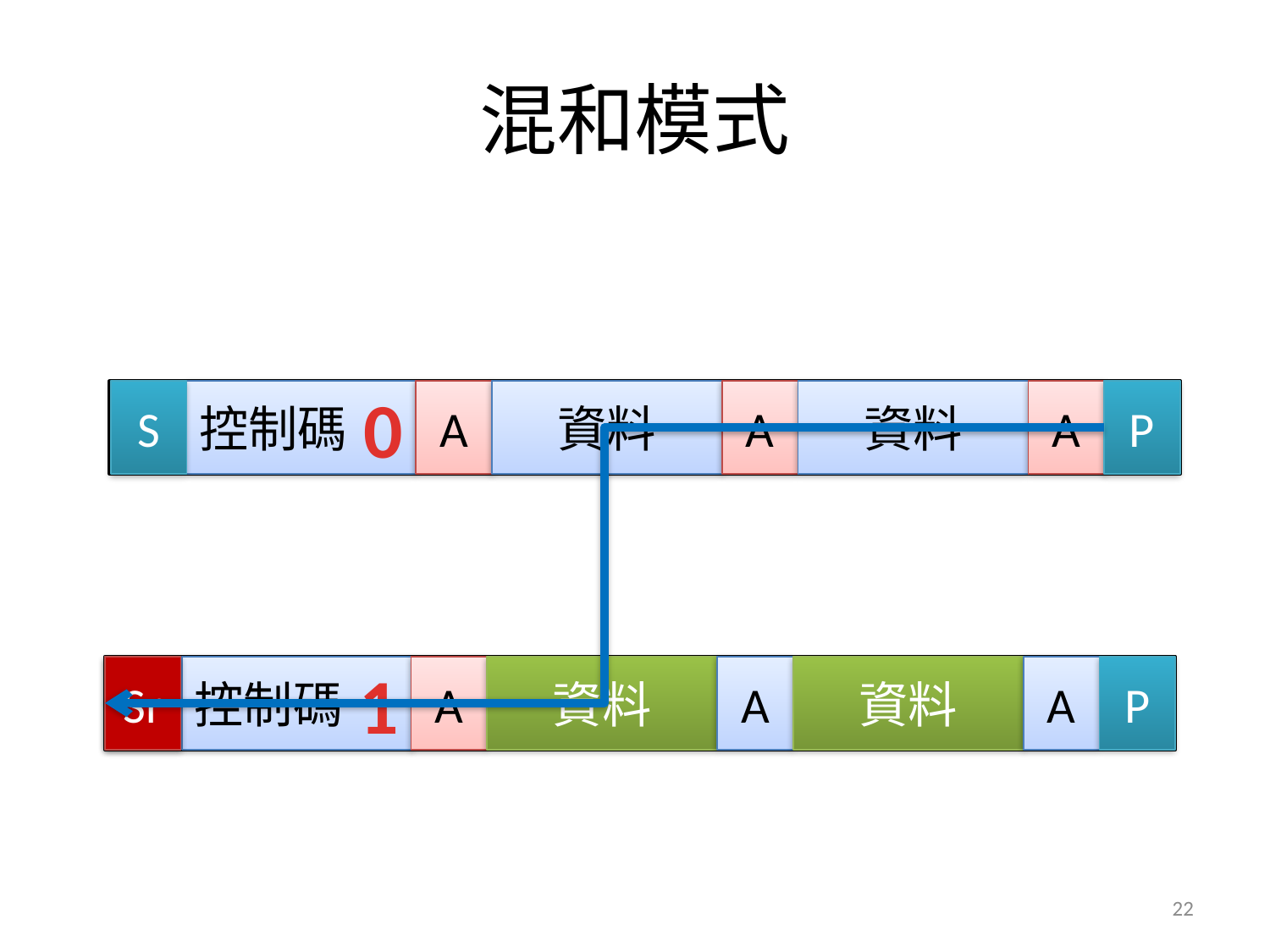

# 混和模式
S
控制碼
0
A
資料
A
資料
A
P
S
控制碼
A
資料
A
資料
A
P
控制碼
1
P
S
A
資料
A
資料
A
S
控制碼
A
資料
A
資料
A
P
Sr
22